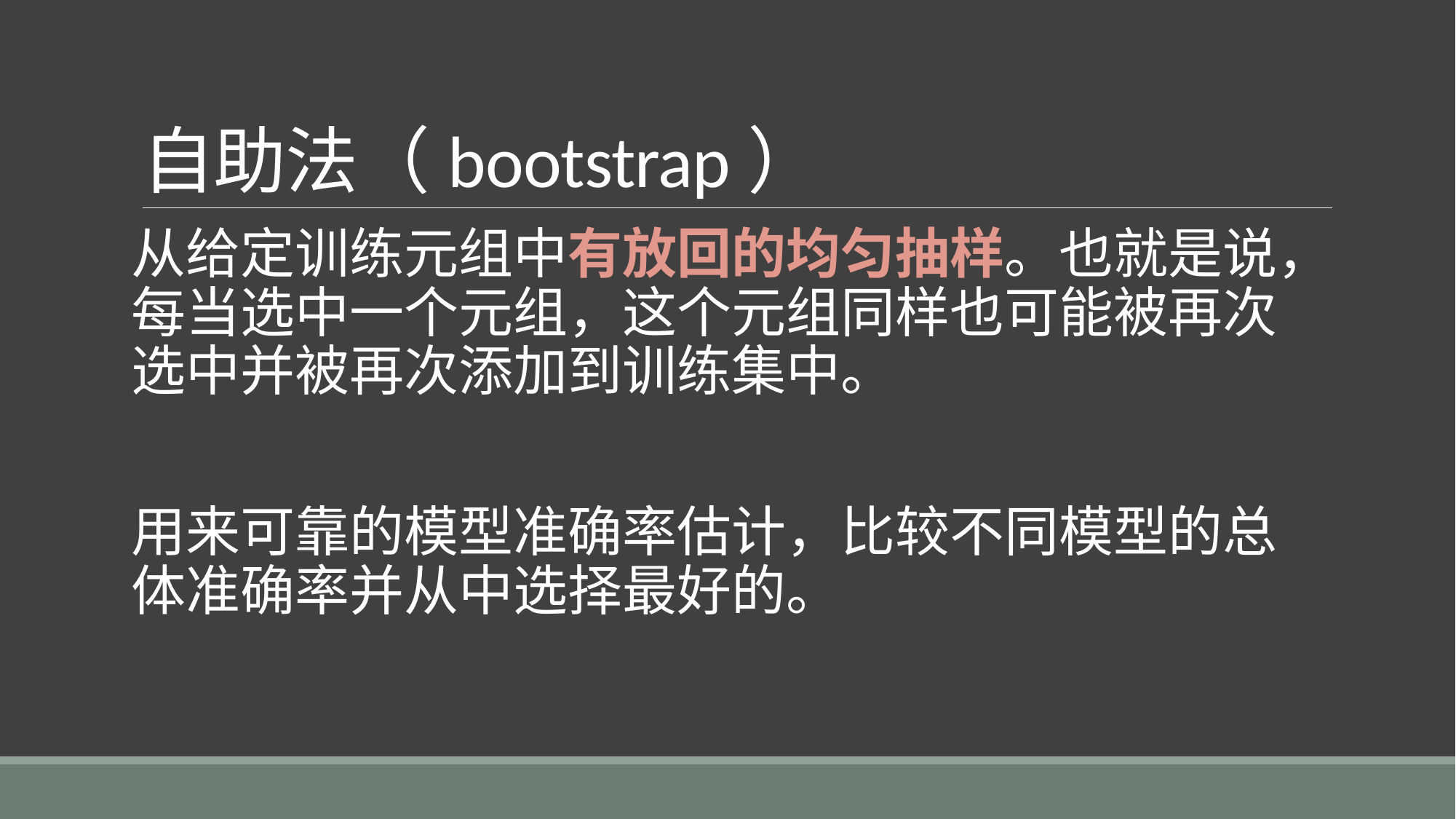

# 自助法（bootstrap）
从给定训练元组中有放回的均匀抽样。也就是说，每当选中一个元组，这个元组同样也可能被再次选中并被再次添加到训练集中。

用来可靠的模型准确率估计，比较不同模型的总体准确率并从中选择最好的。